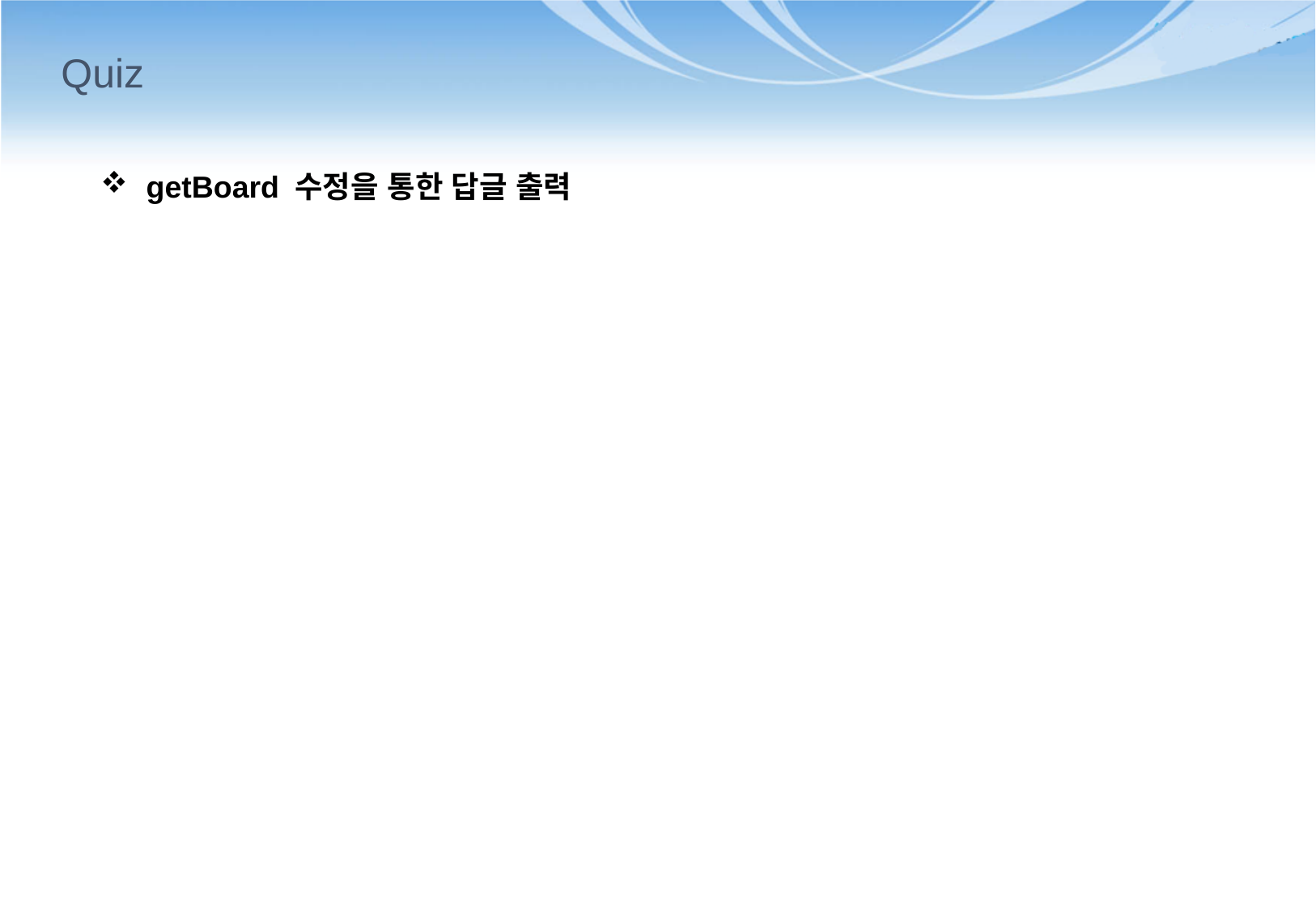

# Quiz
getBoard 수정을 통한 답글 출력